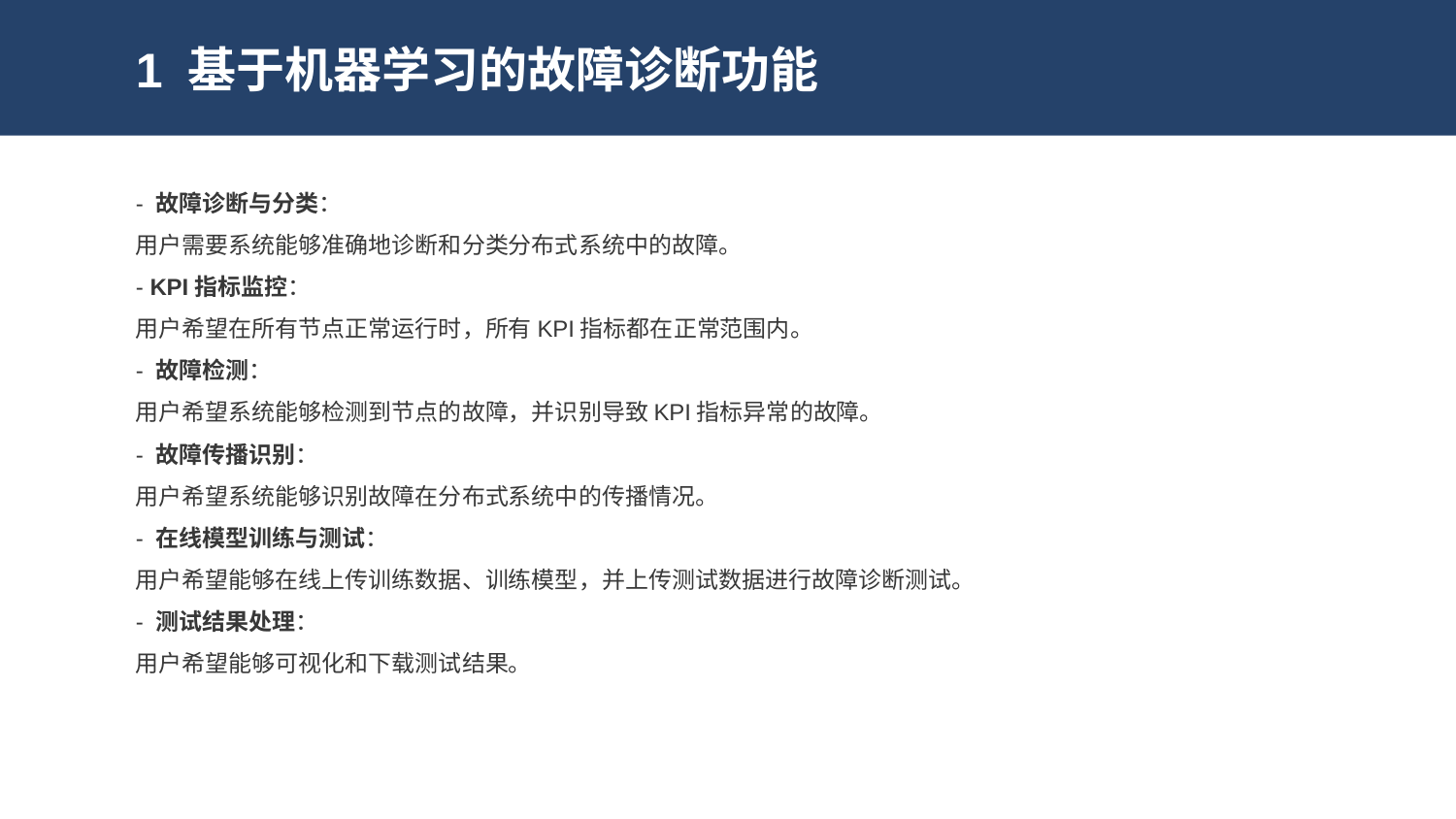

1 基于机器学习的故障诊断功能
- 故障诊断与分类：
用户需要系统能够准确地诊断和分类分布式系统中的故障。
- KPI指标监控：
用户希望在所有节点正常运行时，所有KPI指标都在正常范围内。
- 故障检测：
用户希望系统能够检测到节点的故障，并识别导致KPI指标异常的故障。
- 故障传播识别：
用户希望系统能够识别故障在分布式系统中的传播情况。
- 在线模型训练与测试：
用户希望能够在线上传训练数据、训练模型，并上传测试数据进行故障诊断测试。
- 测试结果处理：
用户希望能够可视化和下载测试结果。